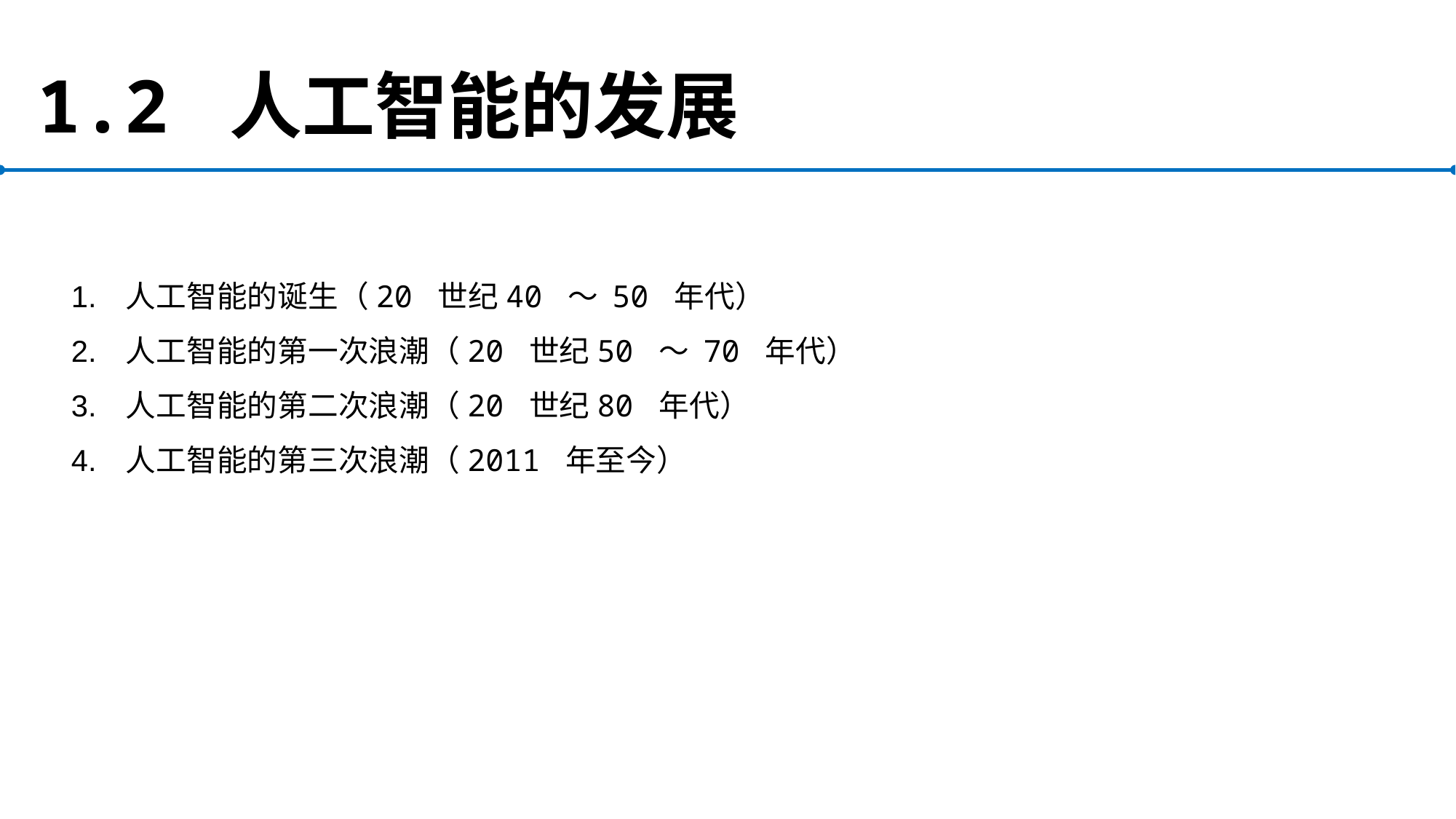

# 1.2 人工智能的发展
人工智能的诞生（20 世纪40 ～ 50 年代）
人工智能的第一次浪潮（20 世纪50 ～ 70 年代）
人工智能的第二次浪潮（20 世纪80 年代）
人工智能的第三次浪潮（2011 年至今）